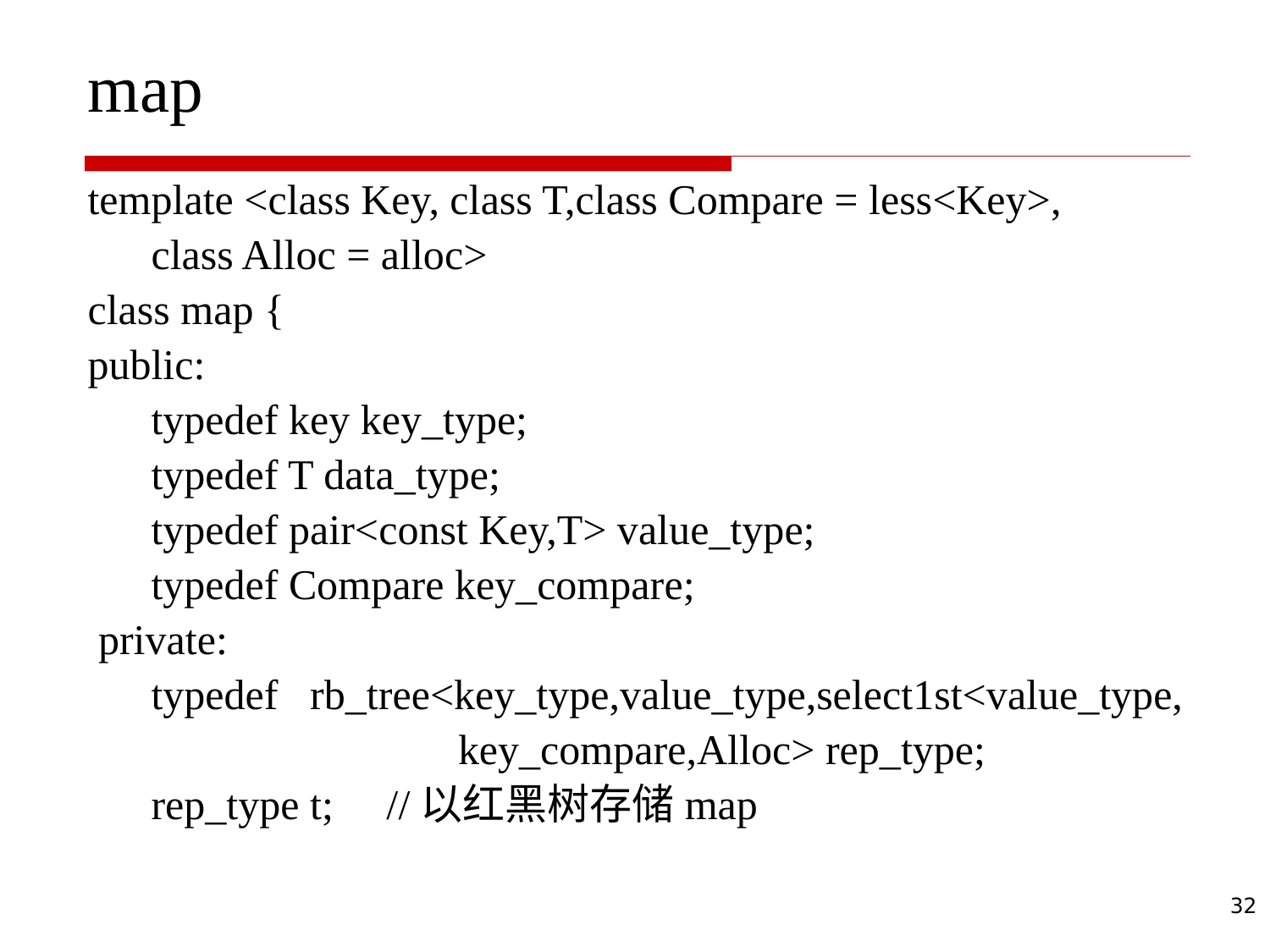

# map
template <class Key, class T,class Compare = less<Key>,
      class Alloc = alloc>
class map {
public:
      typedef key key_type;
      typedef T data_type;
      typedef pair<const Key,T> value_type;
      typedef Compare key_compare;
 private:
      typedef   rb_tree<key_type,value_type,select1st<value_type,
                                   key_compare,Alloc> rep_type;
      rep_type t;     //以红黑树存储map

32